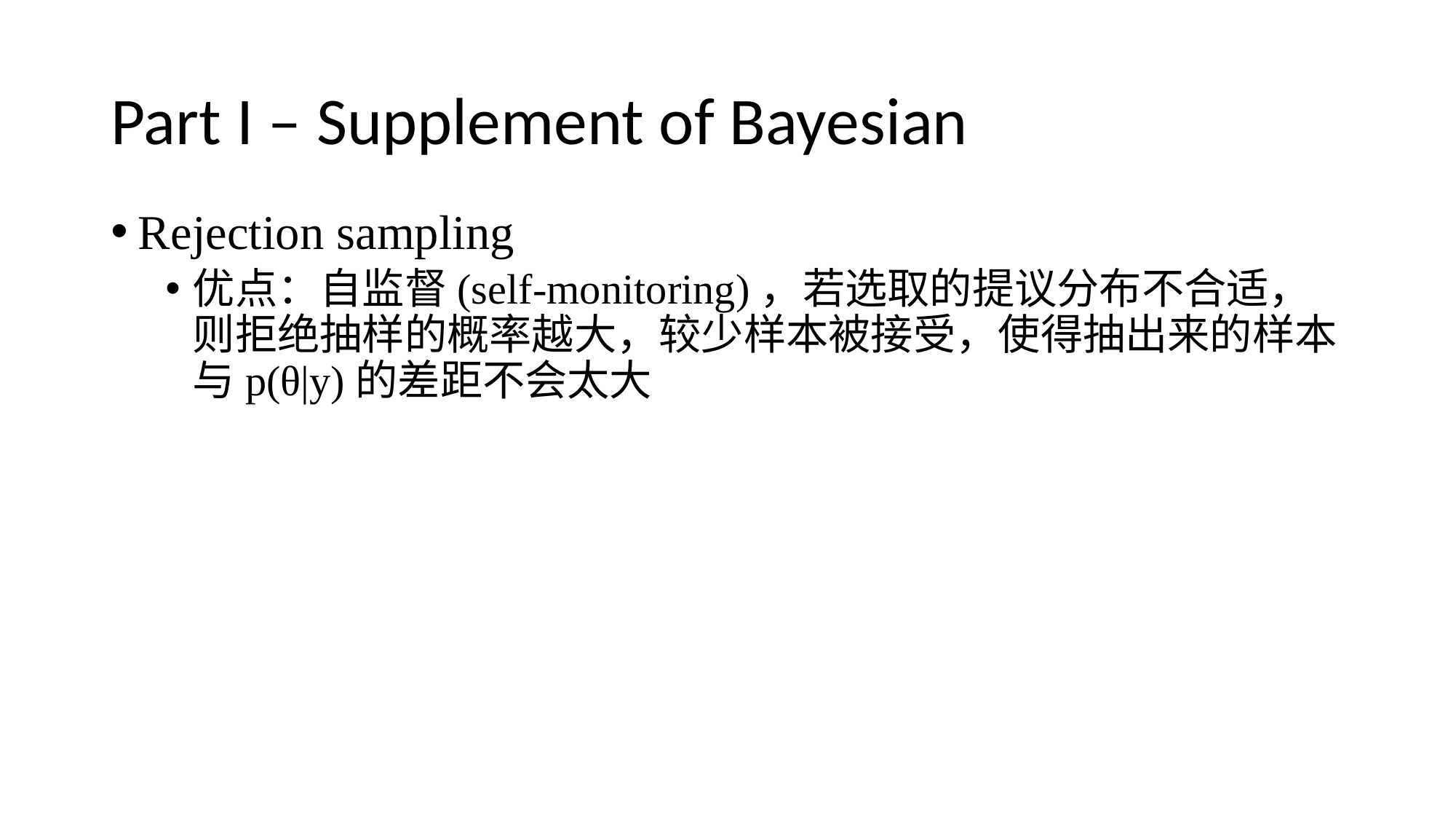

# Part I – Supplement of Bayesian
Rejection sampling
优点：自监督(self-monitoring)，若选取的提议分布不合适，则拒绝抽样的概率越大，较少样本被接受，使得抽出来的样本与p(θ|y)的差距不会太大